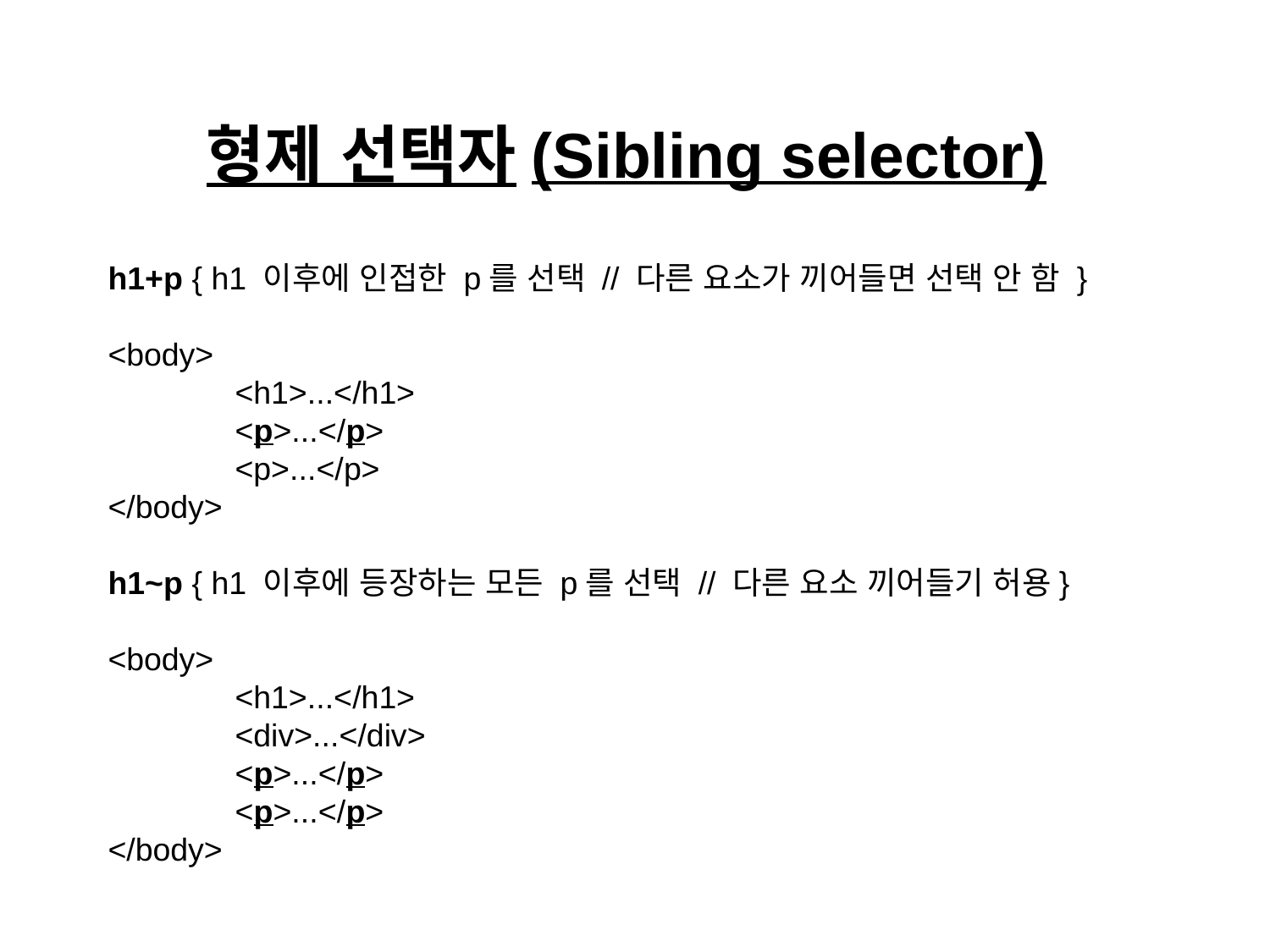

# 형제 선택자(Sibling selector)
h1+p { h1 이후에 인접한 p를 선택 // 다른 요소가 끼어들면 선택 안 함 }

<body>
	<h1>...</h1>
	<p>...</p>
	<p>...</p>
</body>

h1~p { h1 이후에 등장하는 모든 p를 선택 // 다른 요소 끼어들기 허용}

<body>
	<h1>...</h1>
	<div>...</div>
	<p>...</p>
	<p>...</p>
</body>